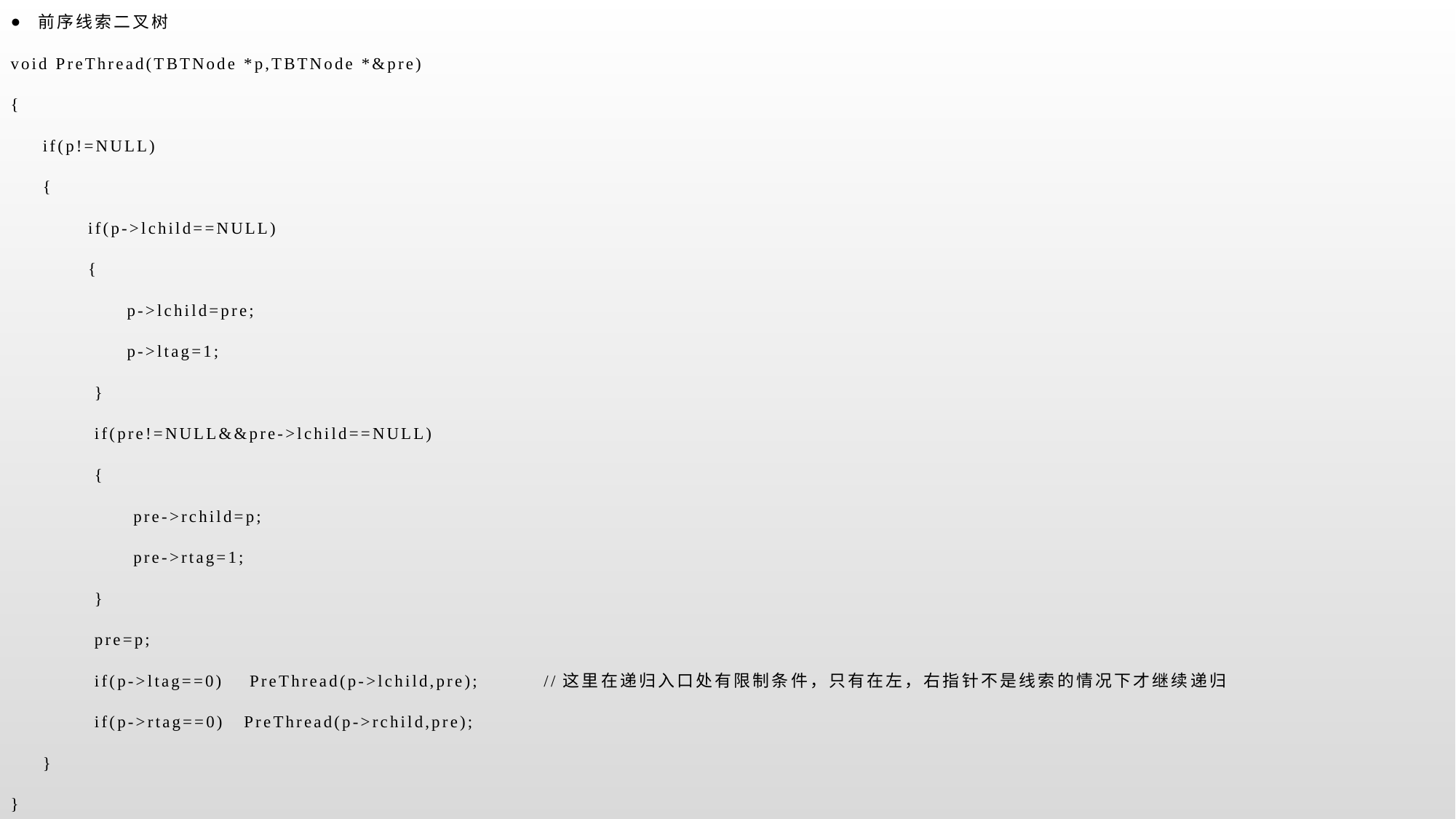

前序线索二叉树
void PreThread(TBTNode *p,TBTNode *&pre)
{
     if(p!=NULL)
     {
            if(p->lchild==NULL)
            {
                  p->lchild=pre;
                  p->ltag=1;
             }
             if(pre!=NULL&&pre->lchild==NULL)
             {
                   pre->rchild=p;
                   pre->rtag=1;
             }
             pre=p;
             if(p->ltag==0)    PreThread(p->lchild,pre);          //这里在递归入口处有限制条件，只有在左，右指针不是线索的情况下才继续递归
             if(p->rtag==0)   PreThread(p->rchild,pre);
     }
}